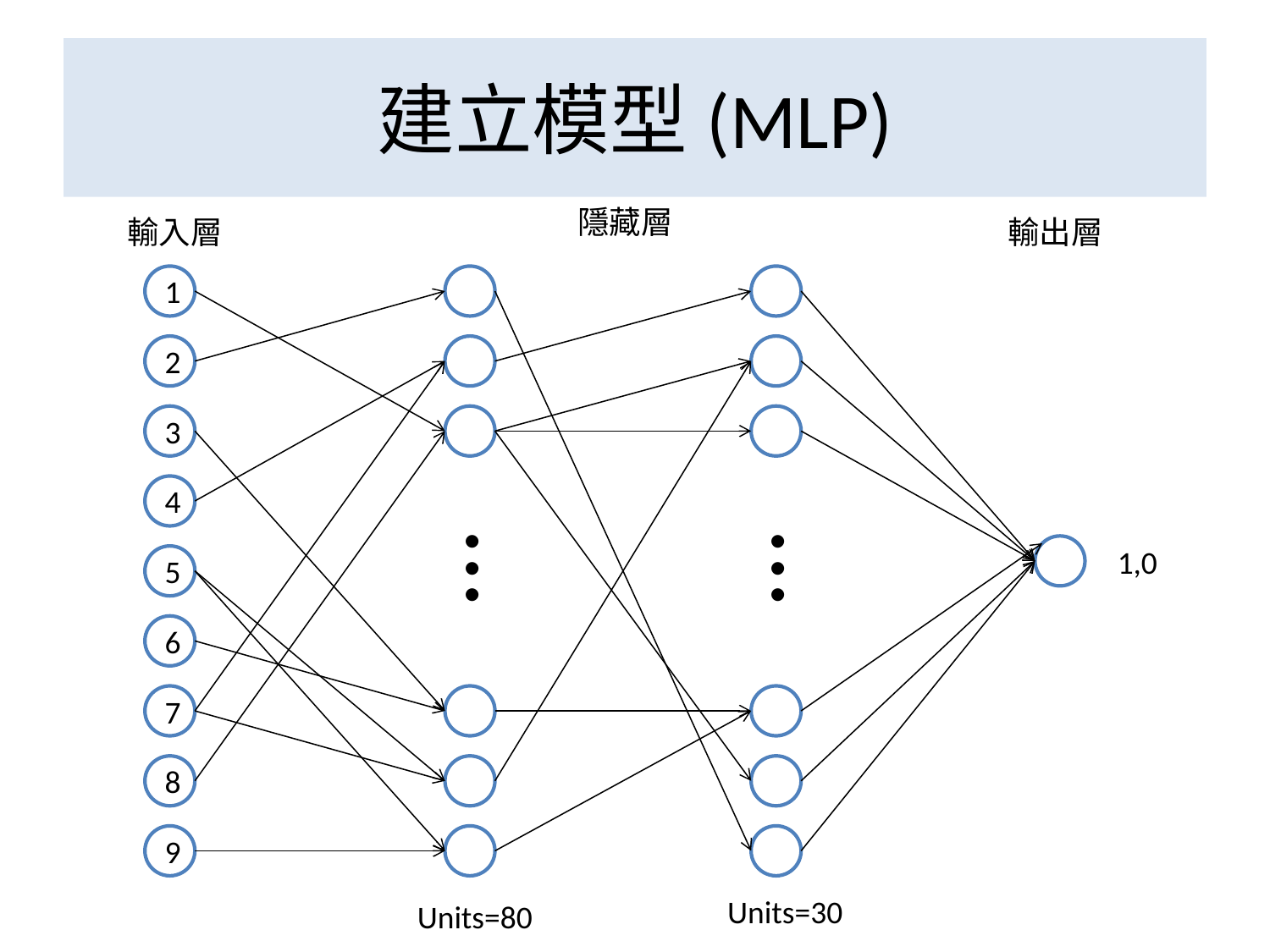

# 建立模型(MLP)
隱藏層
輸入層
輸出層
1

2

3

4
...
...

1,0
5
6
7

8

9

Units=30
Units=80